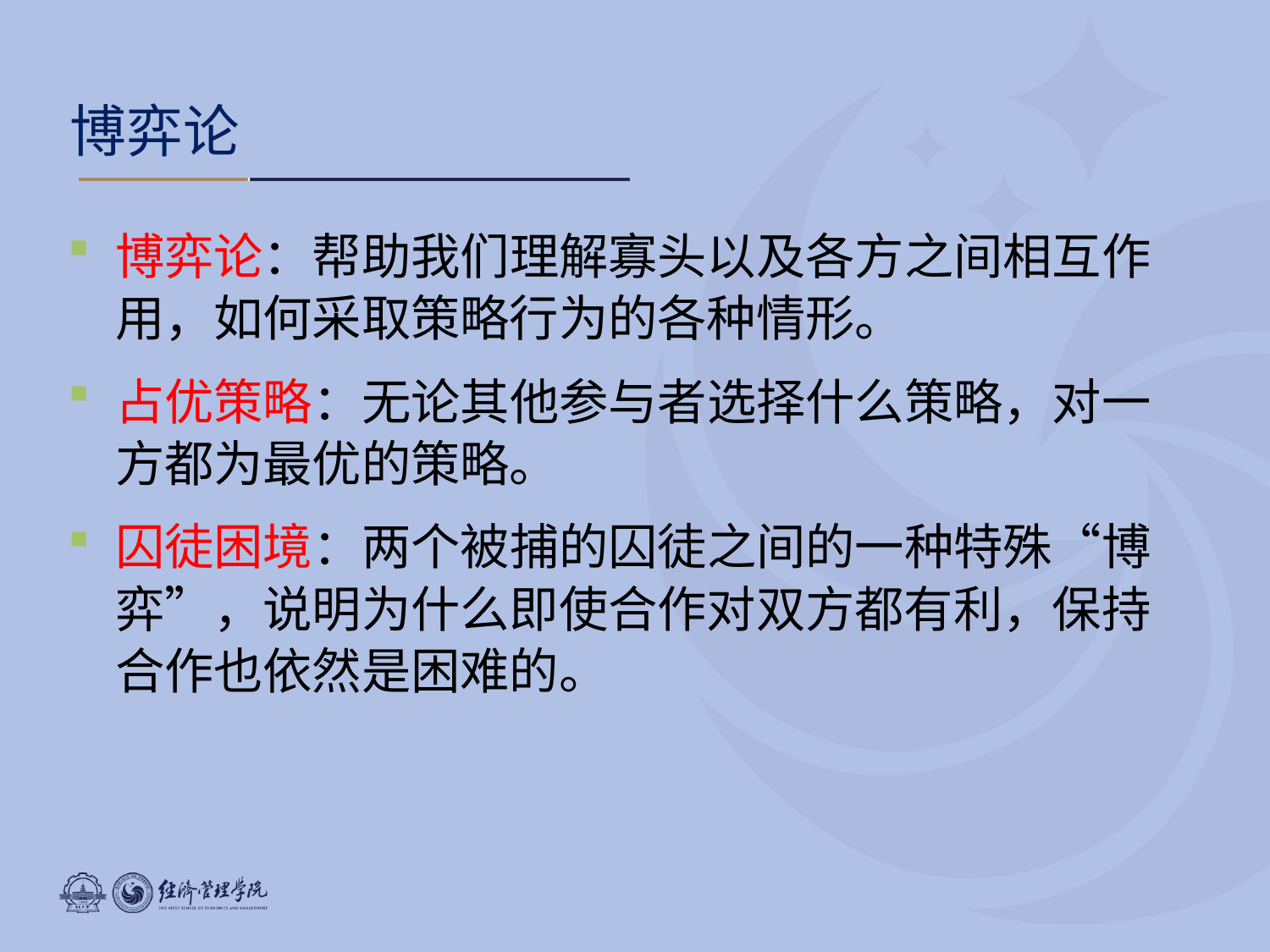

博弈论
博弈论：帮助我们理解寡头以及各方之间相互作用，如何采取策略行为的各种情形。
占优策略：无论其他参与者选择什么策略，对一方都为最优的策略。
囚徒困境：两个被捕的囚徒之间的一种特殊“博弈”，说明为什么即使合作对双方都有利，保持合作也依然是困难的。